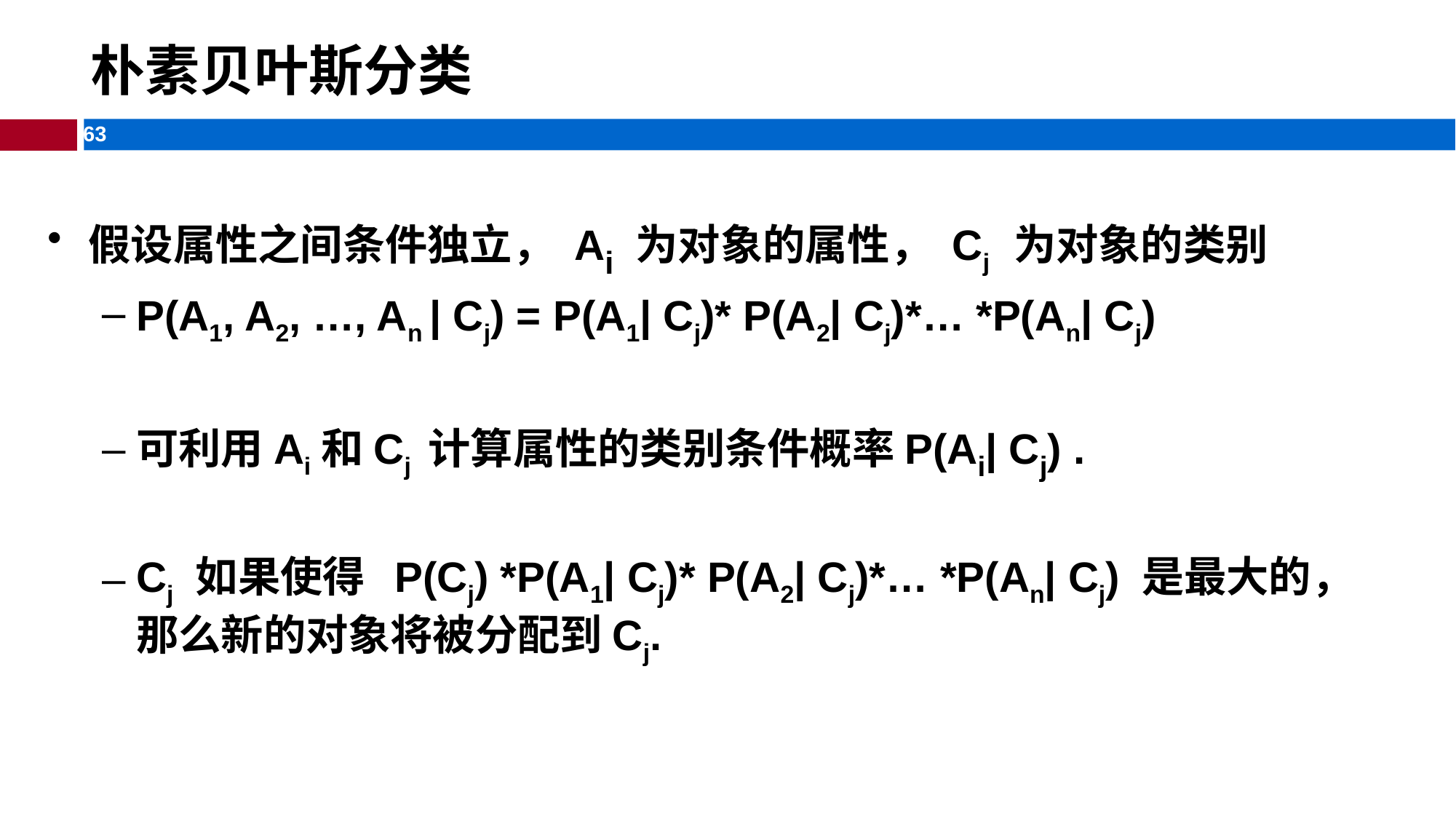

# 朴素贝叶斯分类
假设属性之间条件独立， Ai 为对象的属性， Cj  为对象的类别
P(A1, A2, …, An | Cj) = P(A1| Cj)* P(A2| Cj)*… *P(An| Cj)

可利用Ai和Cj 计算属性的类别条件概率P(Ai| Cj) .

Cj 如果使得  P(Cj) *P(A1| Cj)* P(A2| Cj)*… *P(An| Cj) 是最大的，那么新的对象将被分配到Cj.